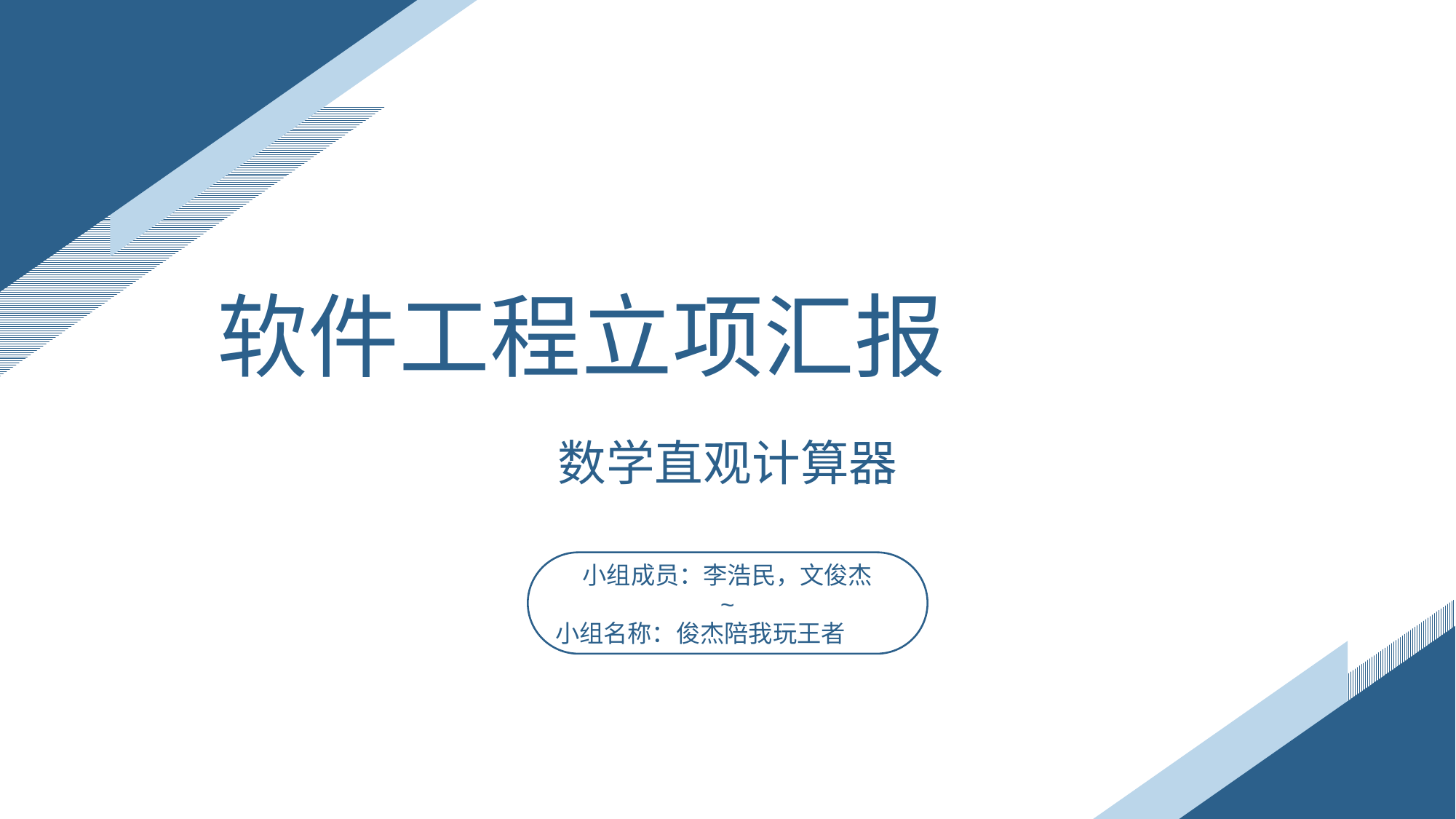

软件工程立项汇报

数学直观计算器

小组成员：李浩民，文俊杰
~
小组名称：俊杰陪我玩王者